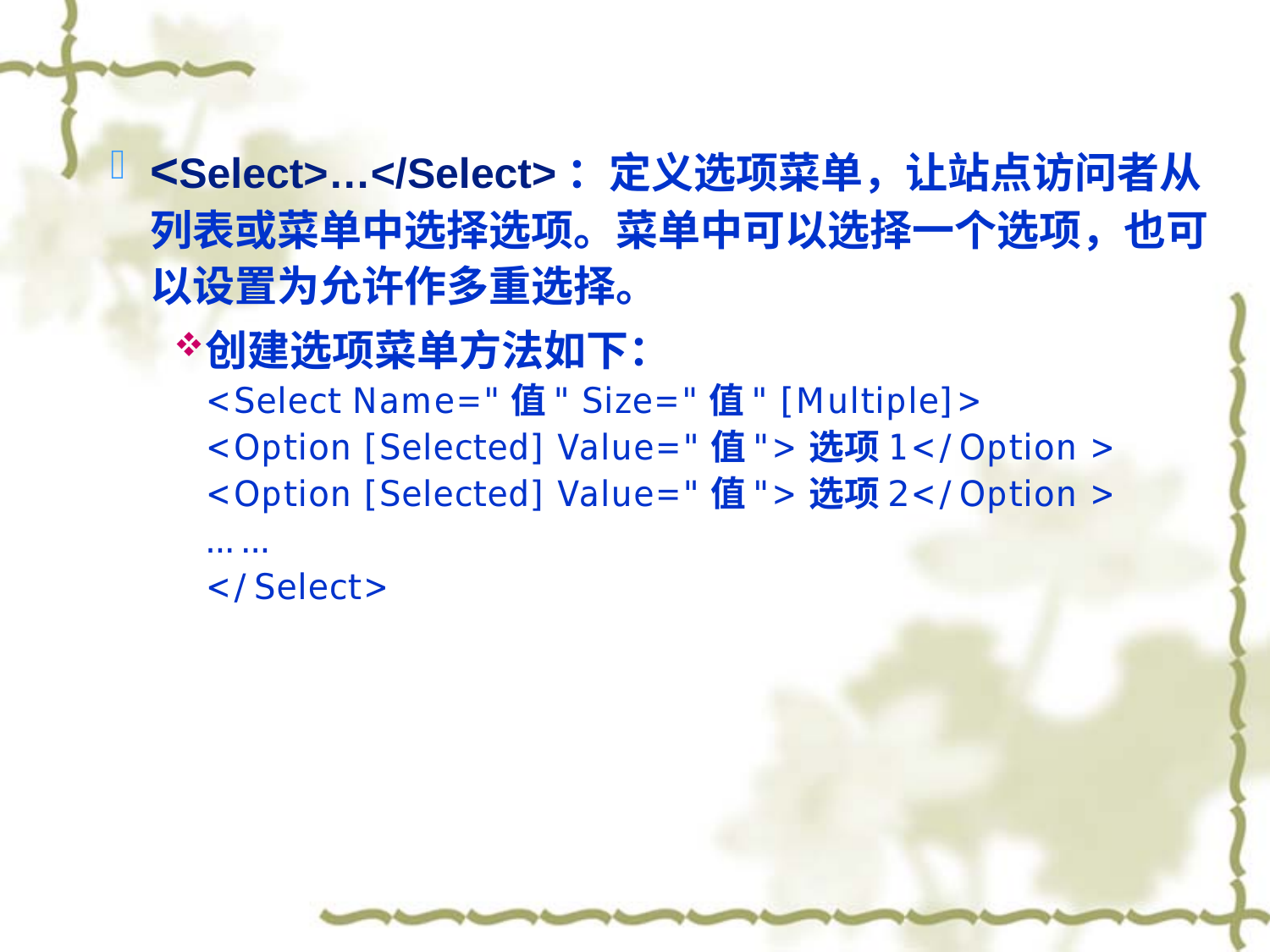

<Select>…</Select>：定义选项菜单，让站点访问者从列表或菜单中选择选项。菜单中可以选择一个选项，也可以设置为允许作多重选择。
创建选项菜单方法如下：
<Select Name="值" Size="值" [Multiple]>
<Option [Selected] Value="值">选项1</Option >
<Option [Selected] Value="值">选项2</Option >
……
</Select>